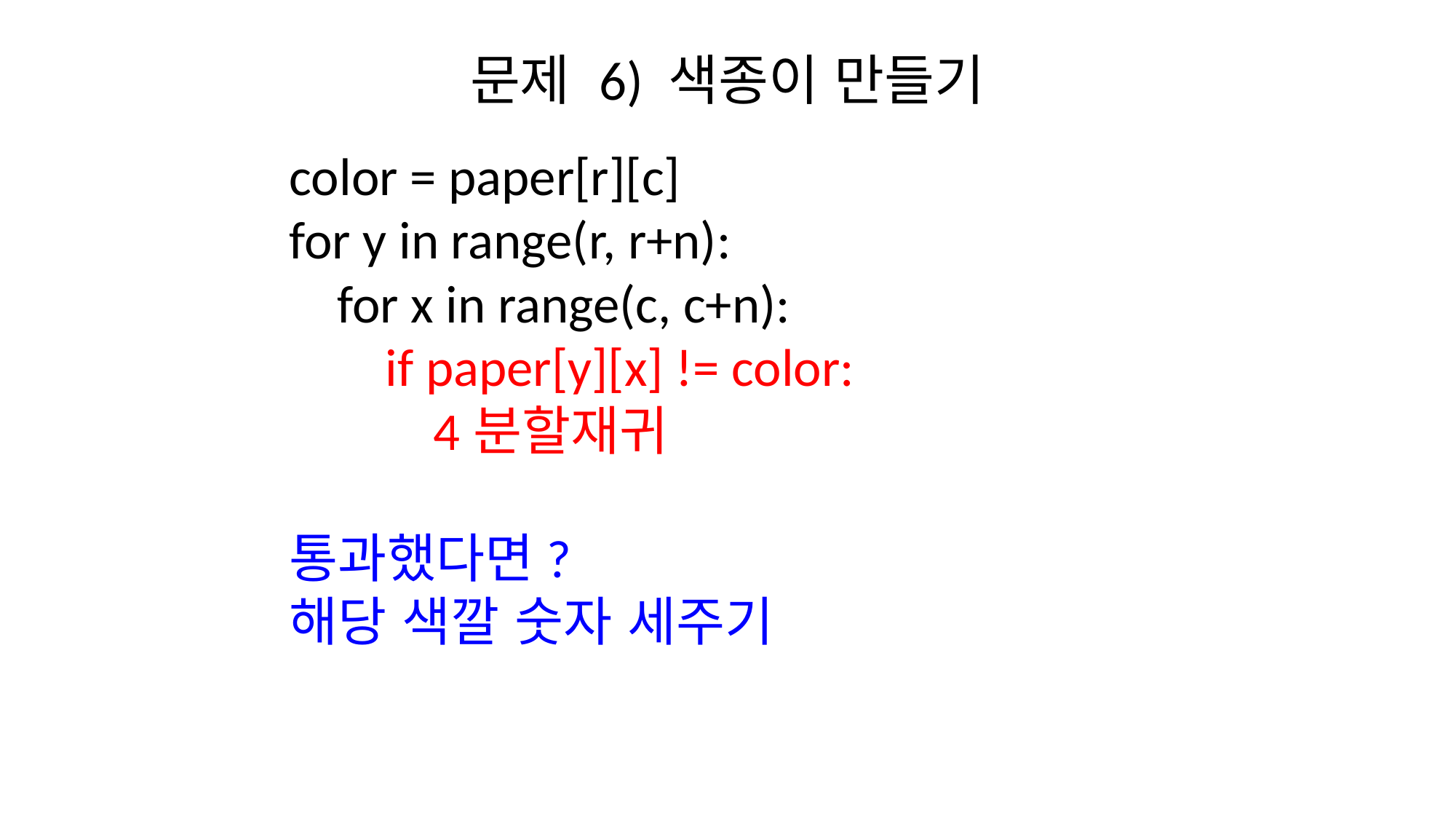

# 문제 6) 색종이 만들기
color = paper[r][c]
for y in range(r, r+n):
    for x in range(c, c+n):
        if paper[y][x] != color:
            4분할재귀

통과했다면?
해당 색깔 숫자 세주기